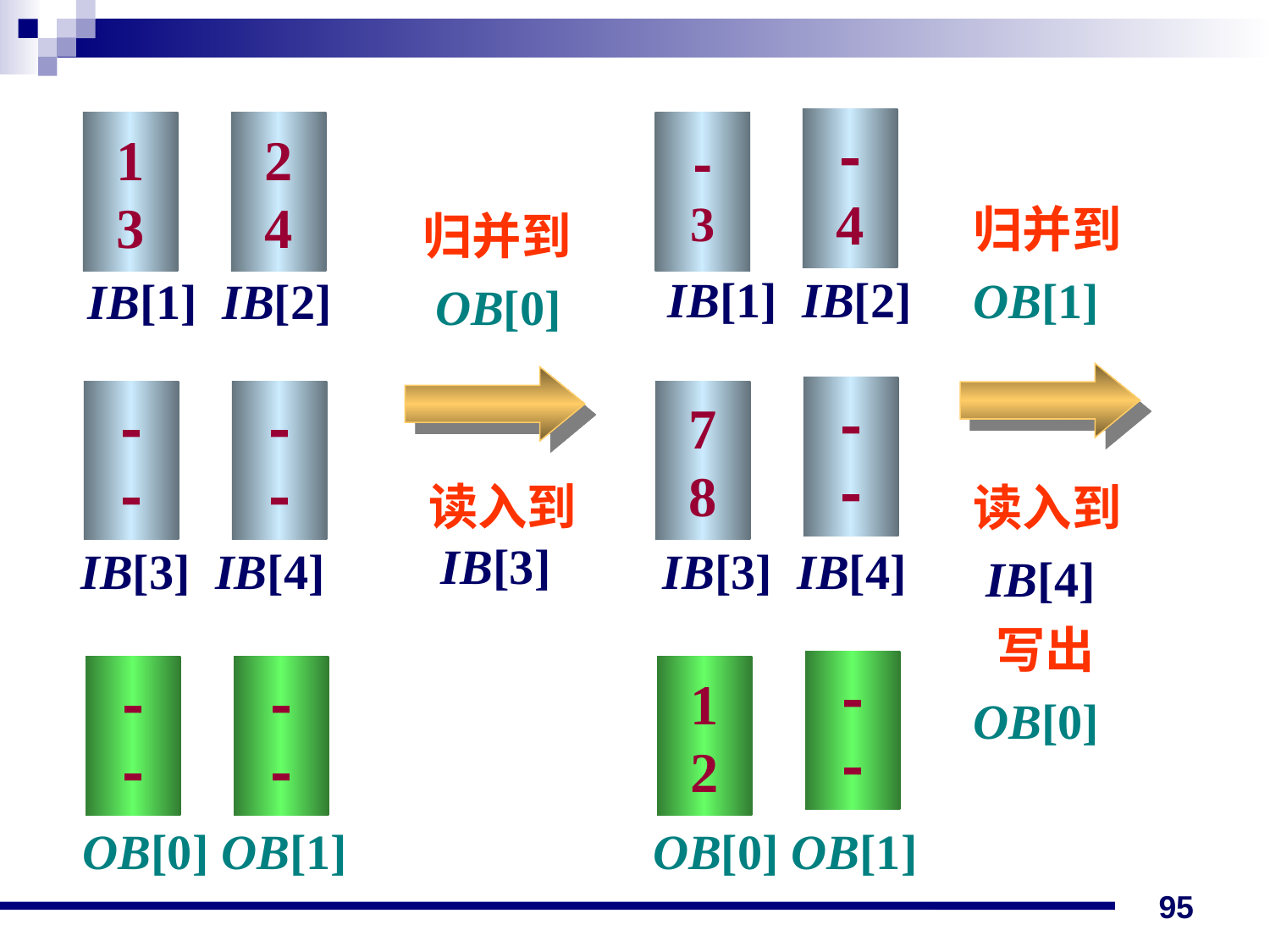

-
4
1
3
2
4
-
3
归并到
OB[1]
归并到
 OB[0]
IB[1]  IB[2]
IB[1]  IB[2]

-
-
-
-
-
-
7
8
读入到
 IB[4]
 写出
OB[0]
读入到
 IB[3]
IB[3]  IB[4]
IB[3]  IB[4]
-
-
-
-
-
-
1
2
OB[0] OB[1]
OB[0] OB[1]
95